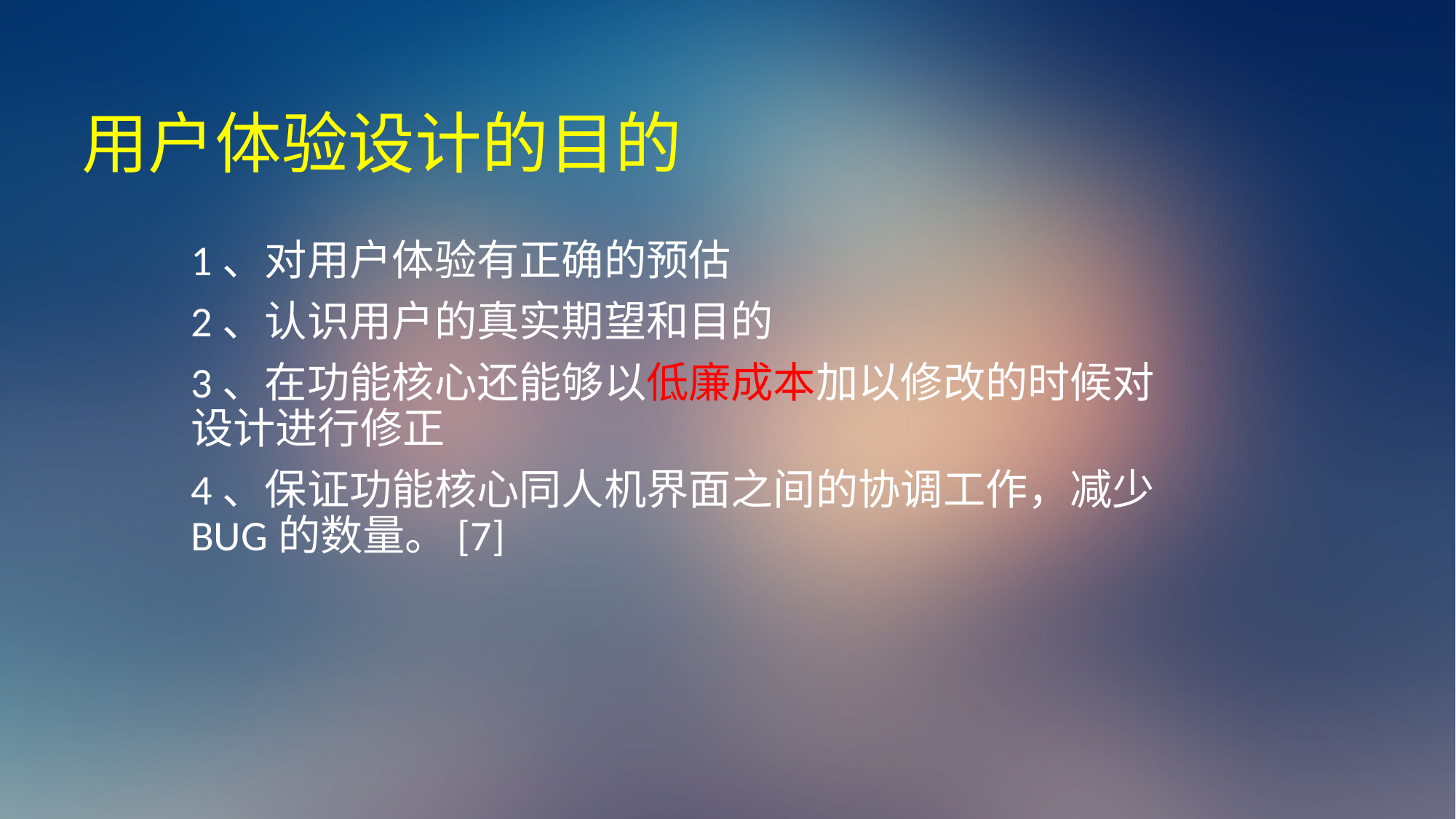

# 用户体验设计的目的
1、对用户体验有正确的预估
2、认识用户的真实期望和目的
3、在功能核心还能够以低廉成本加以修改的时候对设计进行修正
4、保证功能核心同人机界面之间的协调工作，减少BUG的数量。[7]